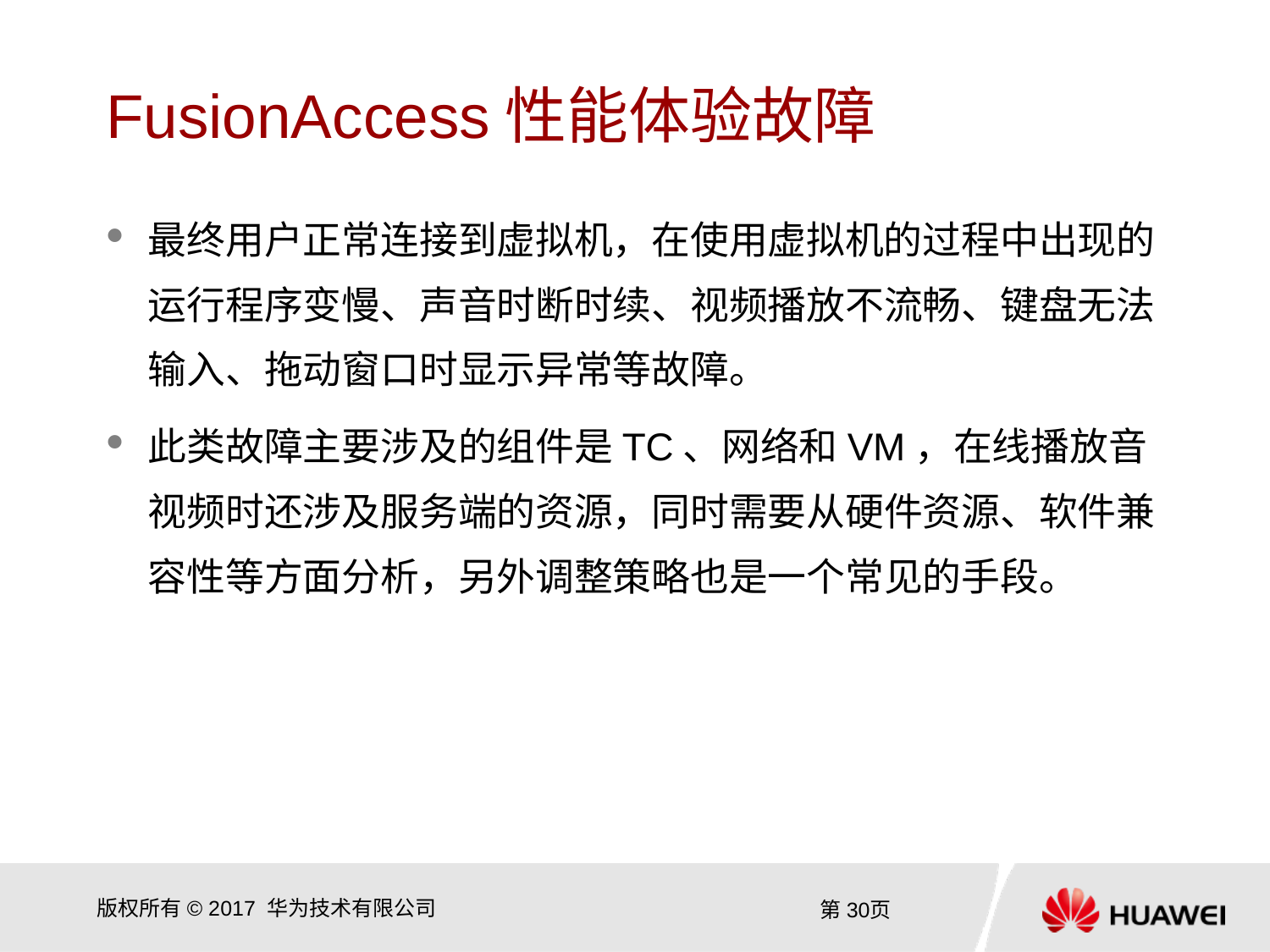

# FusionAccess性能体验故障
最终用户正常连接到虚拟机，在使用虚拟机的过程中出现的运行程序变慢、声音时断时续、视频播放不流畅、键盘无法输入、拖动窗口时显示异常等故障。
此类故障主要涉及的组件是TC、网络和VM，在线播放音视频时还涉及服务端的资源，同时需要从硬件资源、软件兼容性等方面分析，另外调整策略也是一个常见的手段。